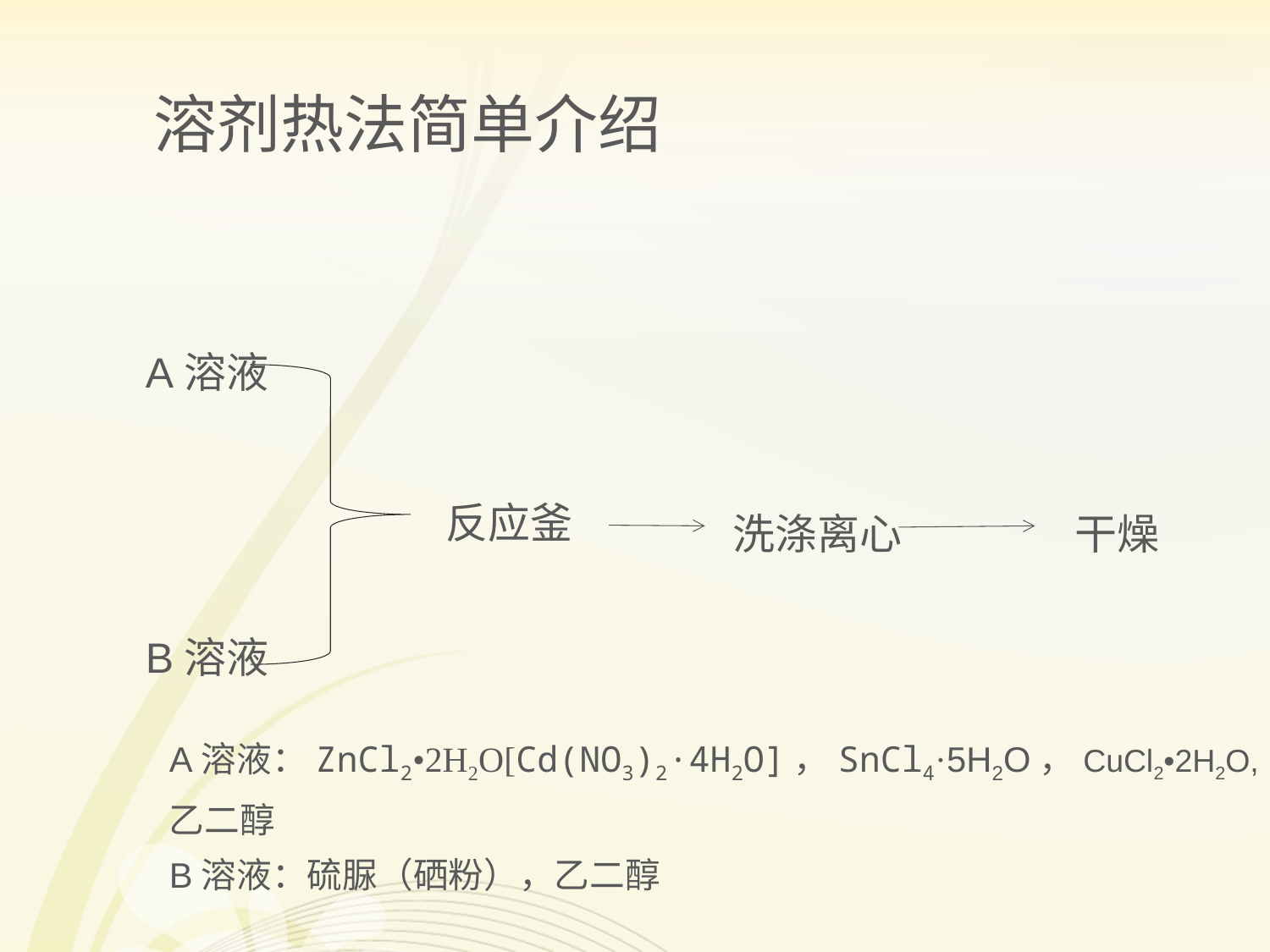

# 溶剂热法简单介绍
A溶液

反应釜
洗涤离心
干燥
B溶液
A溶液：ZnCl2•2H2O[Cd(NO3)2·4H2O]，SnCl4·5H2O，CuCl2•2H2O,
乙二醇
B溶液：硫脲（硒粉），乙二醇